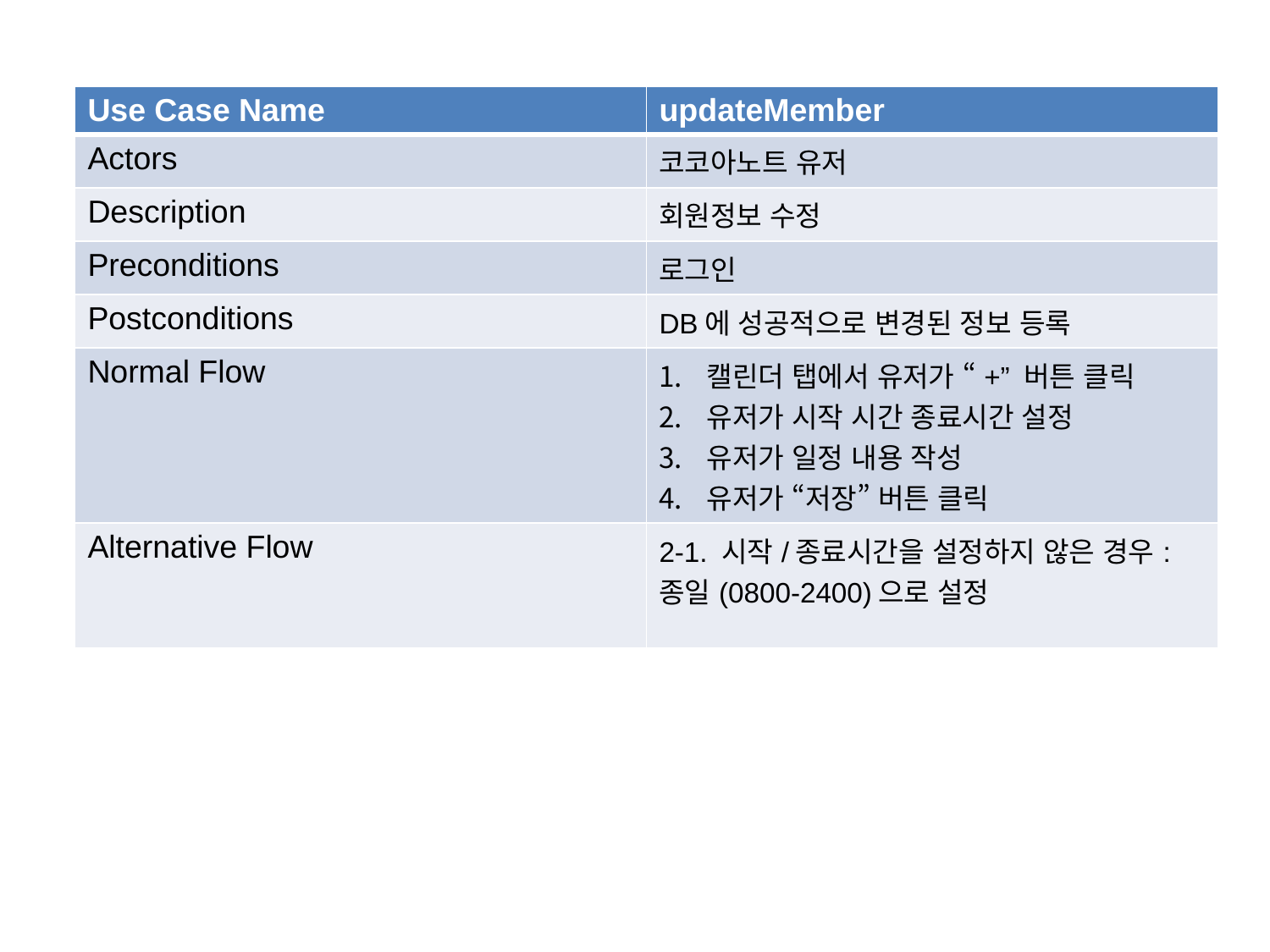

| Use Case Name | updateMember |
| --- | --- |
| Actors | 코코아노트 유저 |
| Description | 회원정보 수정 |
| Preconditions | 로그인 |
| Postconditions | DB에 성공적으로 변경된 정보 등록 |
| Normal Flow | 캘린더 탭에서 유저가 “+” 버튼 클릭 유저가 시작 시간 종료시간 설정 유저가 일정 내용 작성 유저가 “저장” 버튼 클릭 |
| Alternative Flow | 2-1. 시작/종료시간을 설정하지 않은 경우: 종일(0800-2400)으로 설정 |